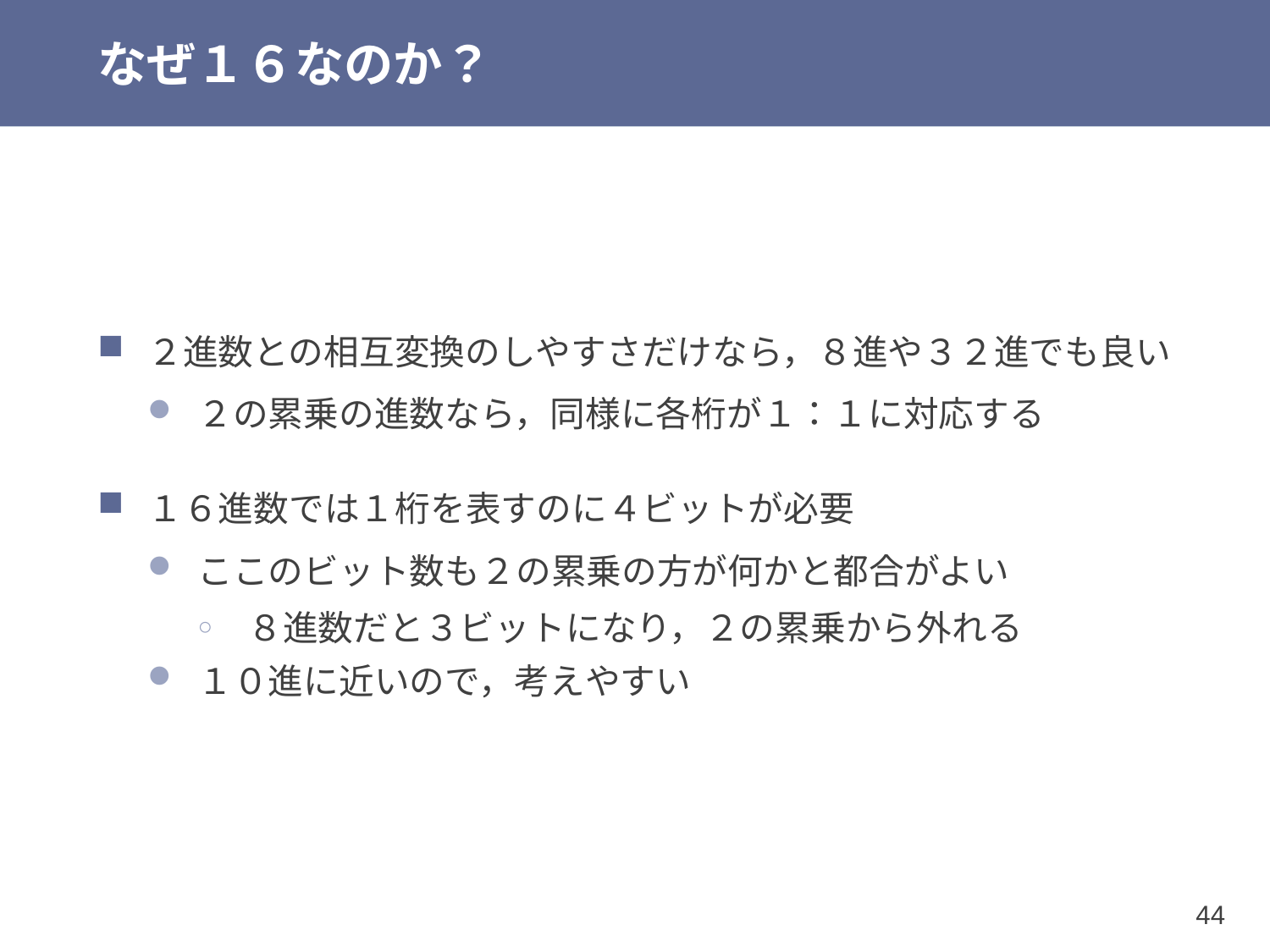

# なぜ１６なのか？
２進数との相互変換のしやすさだけなら，８進や３２進でも良い
２の累乗の進数なら，同様に各桁が１：１に対応する
１６進数では１桁を表すのに４ビットが必要
ここのビット数も２の累乗の方が何かと都合がよい
８進数だと３ビットになり，２の累乗から外れる
１０進に近いので，考えやすい